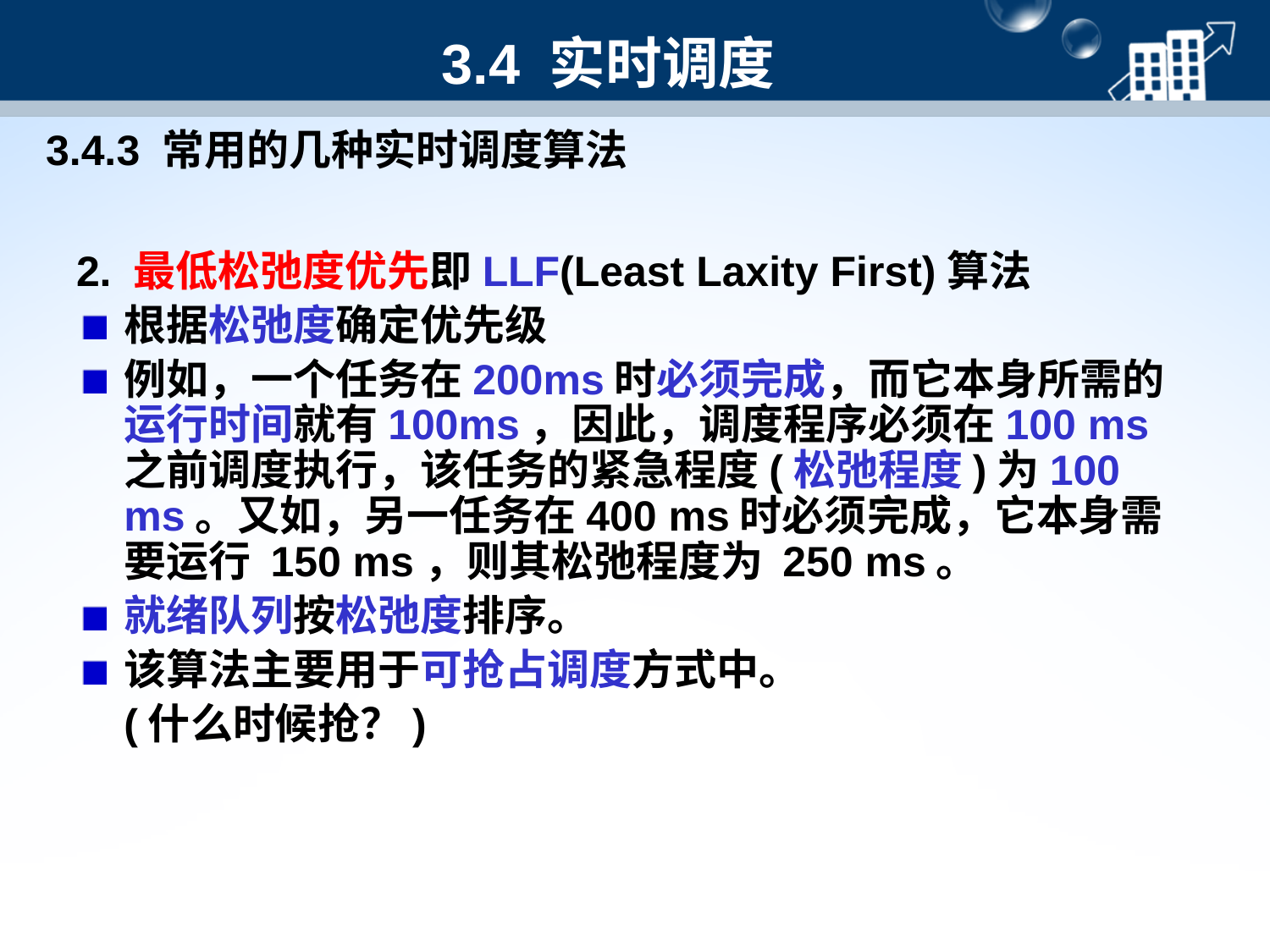

3.4 实时调度
3.4.3 常用的几种实时调度算法
2. 最低松弛度优先即LLF(Least Laxity First)算法
根据松弛度确定优先级
例如，一个任务在200ms时必须完成，而它本身所需的运行时间就有100ms，因此，调度程序必须在100 ms之前调度执行，该任务的紧急程度(松弛程度)为100 ms。又如，另一任务在400 ms时必须完成，它本身需要运行 150 ms，则其松弛程度为 250 ms。
就绪队列按松弛度排序。
该算法主要用于可抢占调度方式中。
	(什么时候抢？)